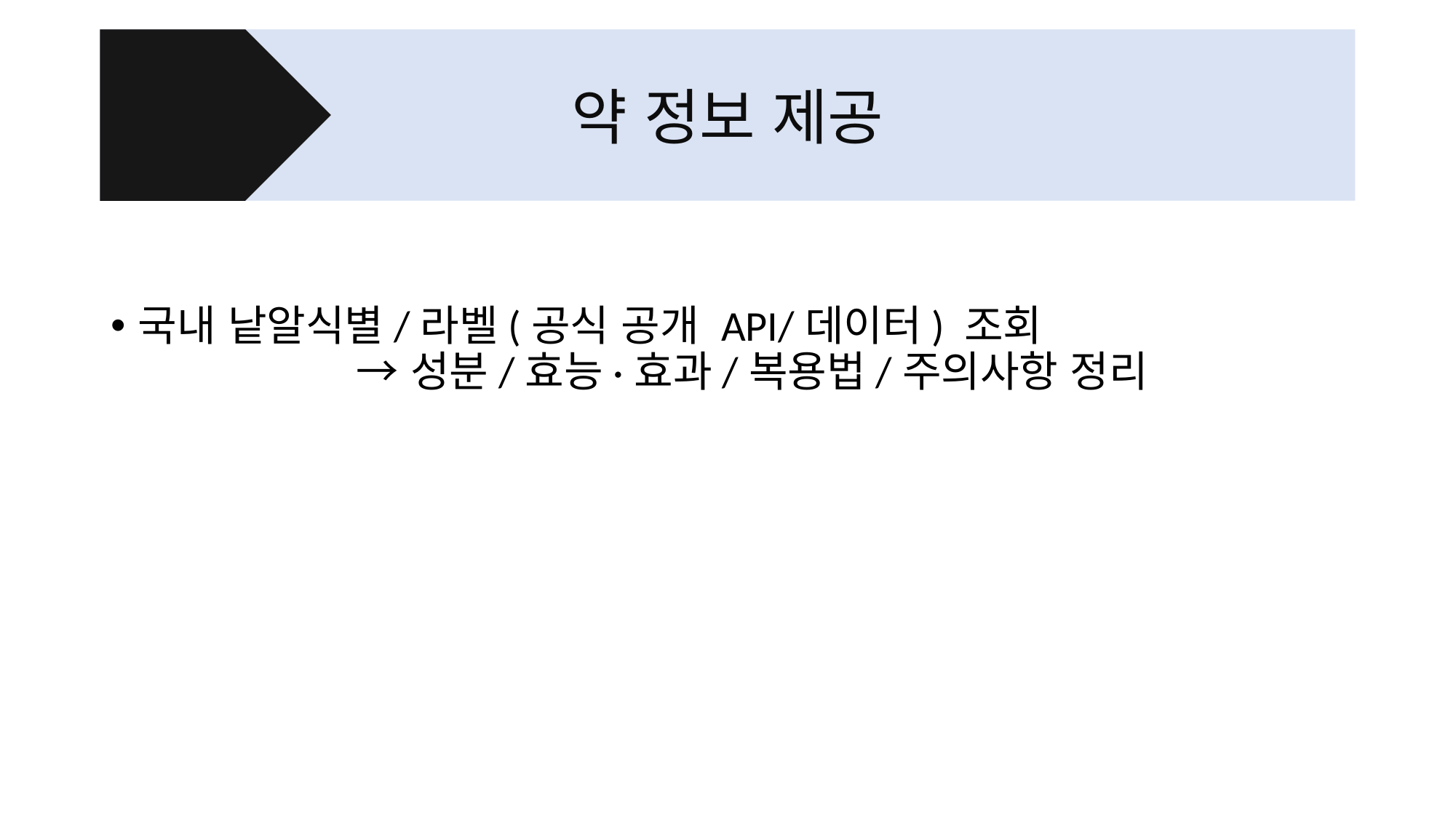

약 정보 제공
국내 낱알식별/라벨(공식 공개 API/데이터) 조회
		→ 성분/효능·효과/복용법/주의사항 정리